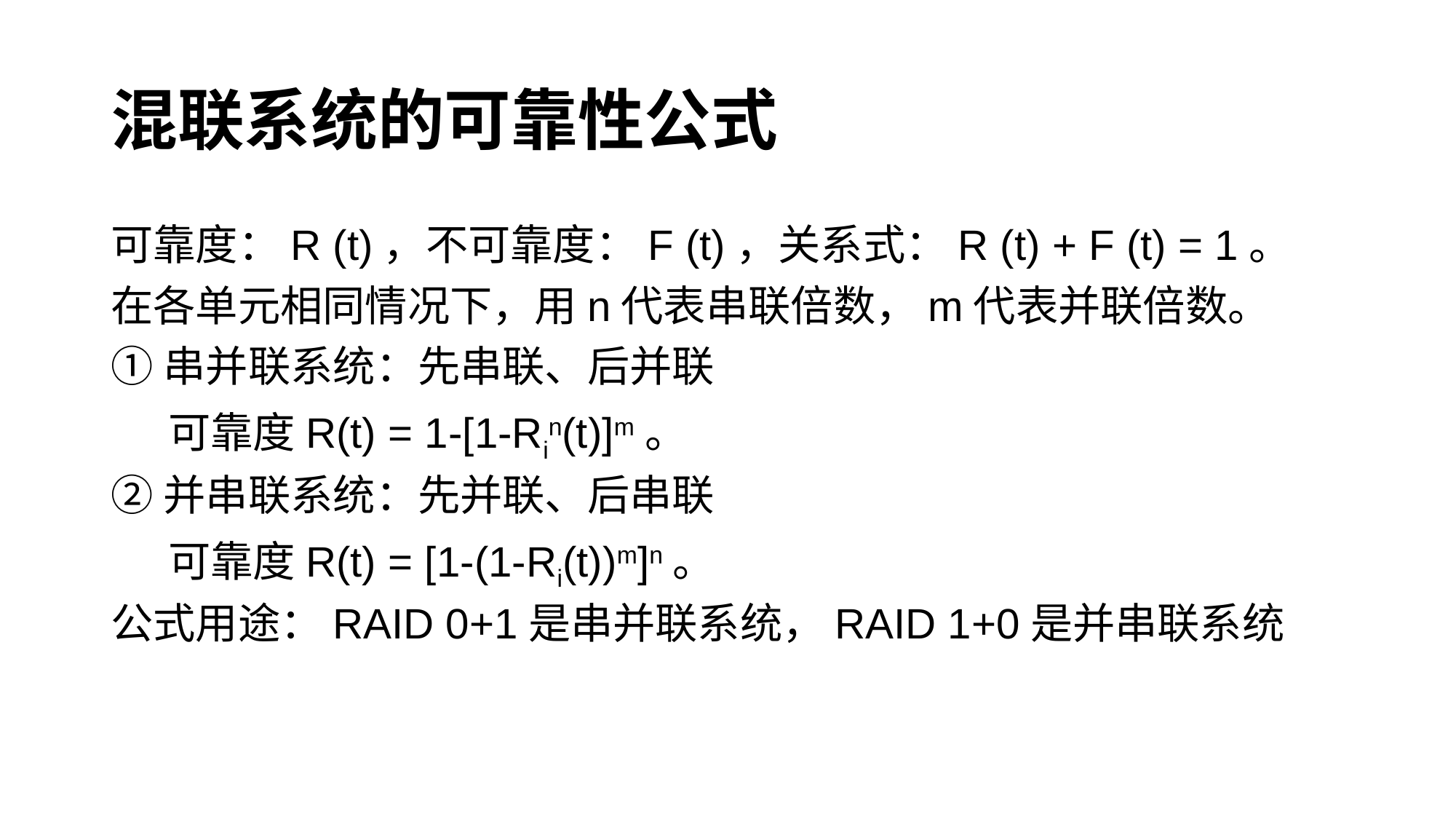

# 混联系统的可靠性公式
可靠度：R (t)，不可靠度：F (t)，关系式：R (t) + F (t) = 1。
在各单元相同情况下，用n代表串联倍数，m代表并联倍数。
①串并联系统：先串联、后并联
     可靠度R(t) = 1-[1-Rin(t)]m。
②并串联系统：先并联、后串联
     可靠度R(t) = [1-(1-Ri(t))m]n。
公式用途：RAID 0+1是串并联系统，RAID 1+0是并串联系统